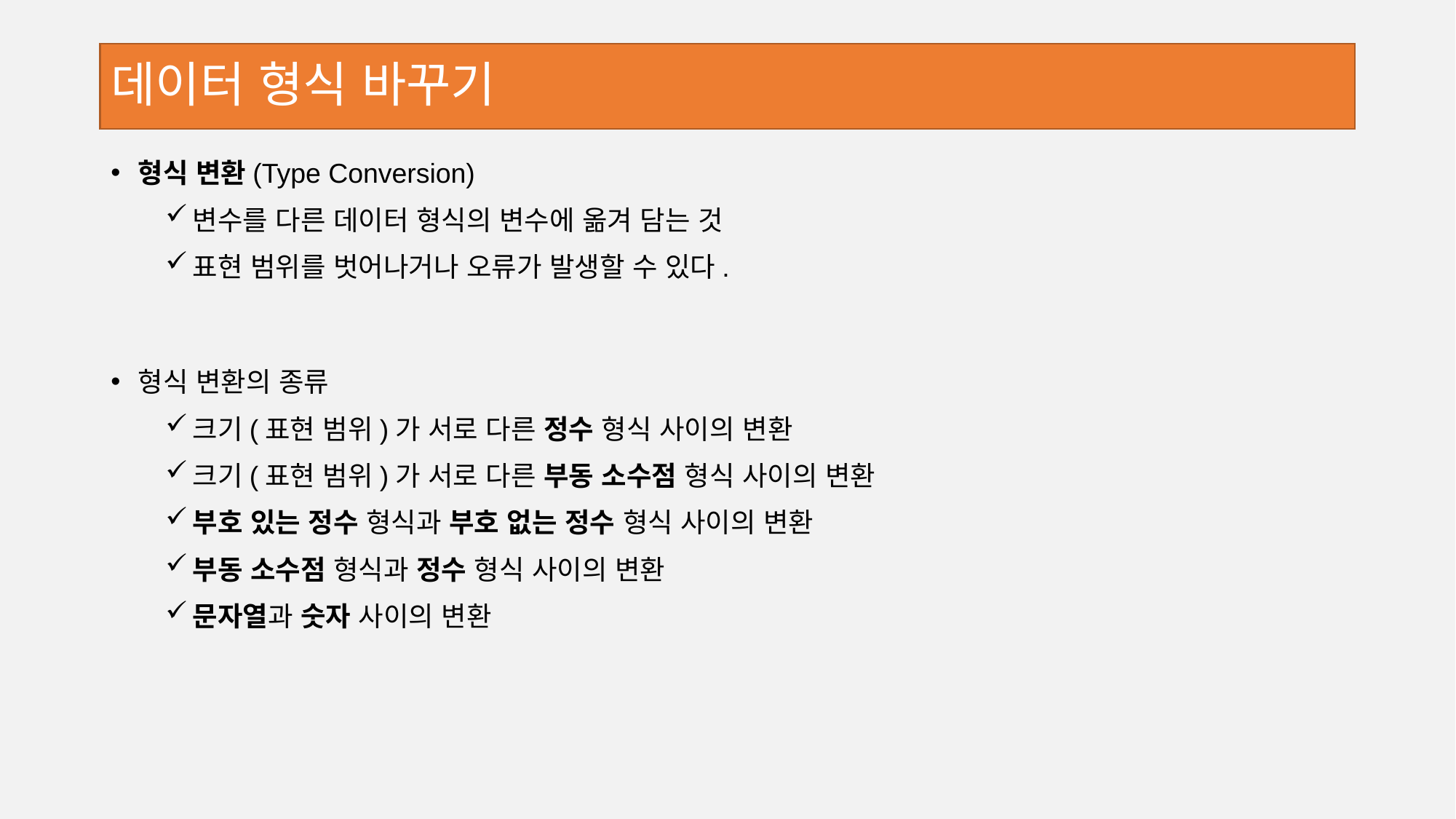

# 데이터 형식 바꾸기
형식 변환(Type Conversion)
변수를 다른 데이터 형식의 변수에 옮겨 담는 것
표현 범위를 벗어나거나 오류가 발생할 수 있다.

형식 변환의 종류
크기(표현 범위)가 서로 다른 정수 형식 사이의 변환
크기(표현 범위)가 서로 다른 부동 소수점 형식 사이의 변환
부호 있는 정수 형식과 부호 없는 정수 형식 사이의 변환
부동 소수점 형식과 정수 형식 사이의 변환
문자열과 숫자 사이의 변환